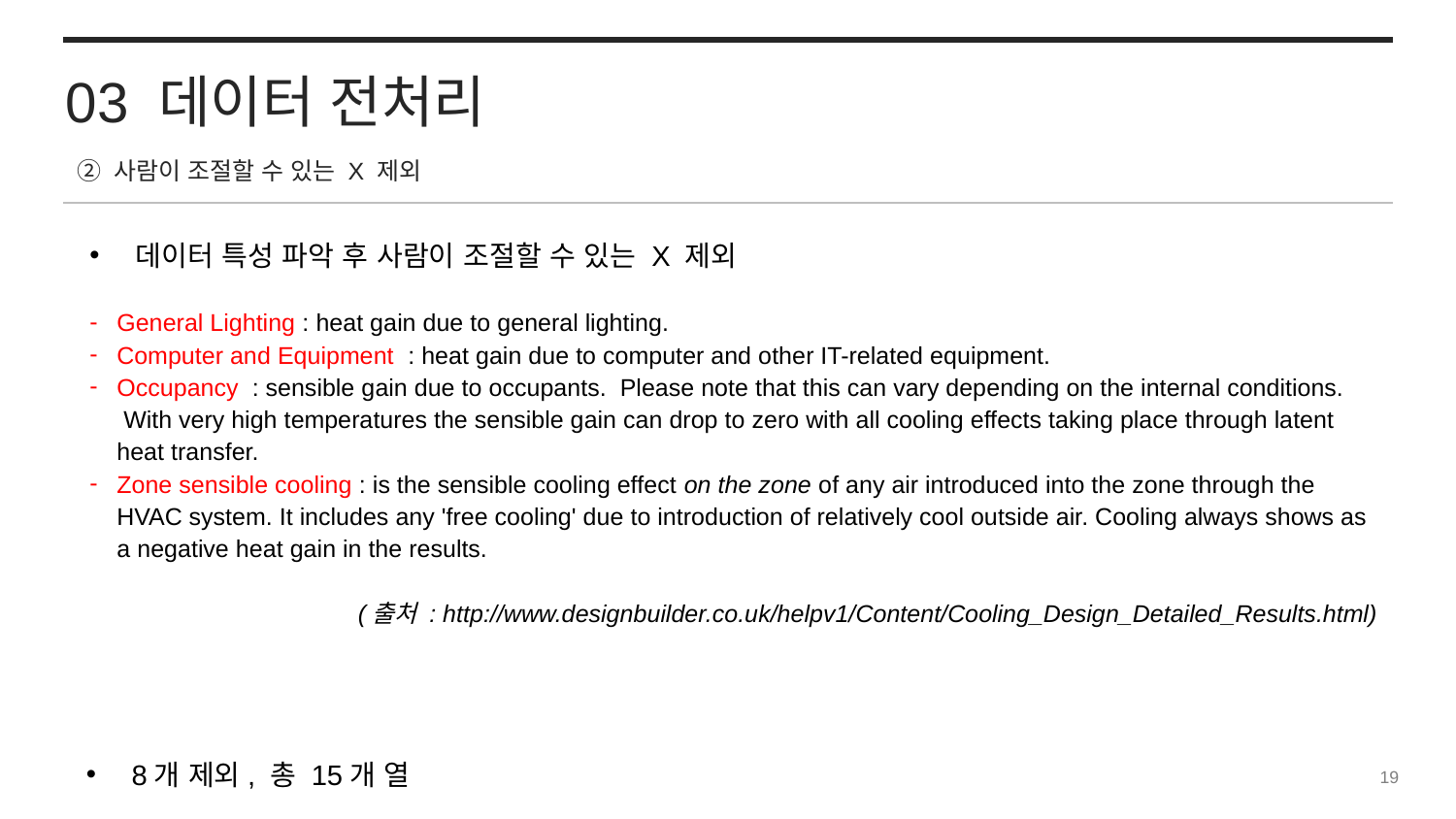

03 데이터 전처리
② 사람이 조절할 수 있는 X 제외
데이터 특성 파악 후 사람이 조절할 수 있는 X 제외

General Lighting : heat gain due to general lighting.
Computer and Equipment  : heat gain due to computer and other IT-related equipment.
Occupancy  : sensible gain due to occupants.  Please note that this can vary depending on the internal conditions.  With very high temperatures the sensible gain can drop to zero with all cooling effects taking place through latent heat transfer.
Zone sensible cooling : is the sensible cooling effect on the zone of any air introduced into the zone through the HVAC system. It includes any 'free cooling' due to introduction of relatively cool outside air. Cooling always shows as a negative heat gain in the results.

(출처 : http://www.designbuilder.co.uk/helpv1/Content/Cooling_Design_Detailed_Results.html)

8개 제외, 총 15개 열